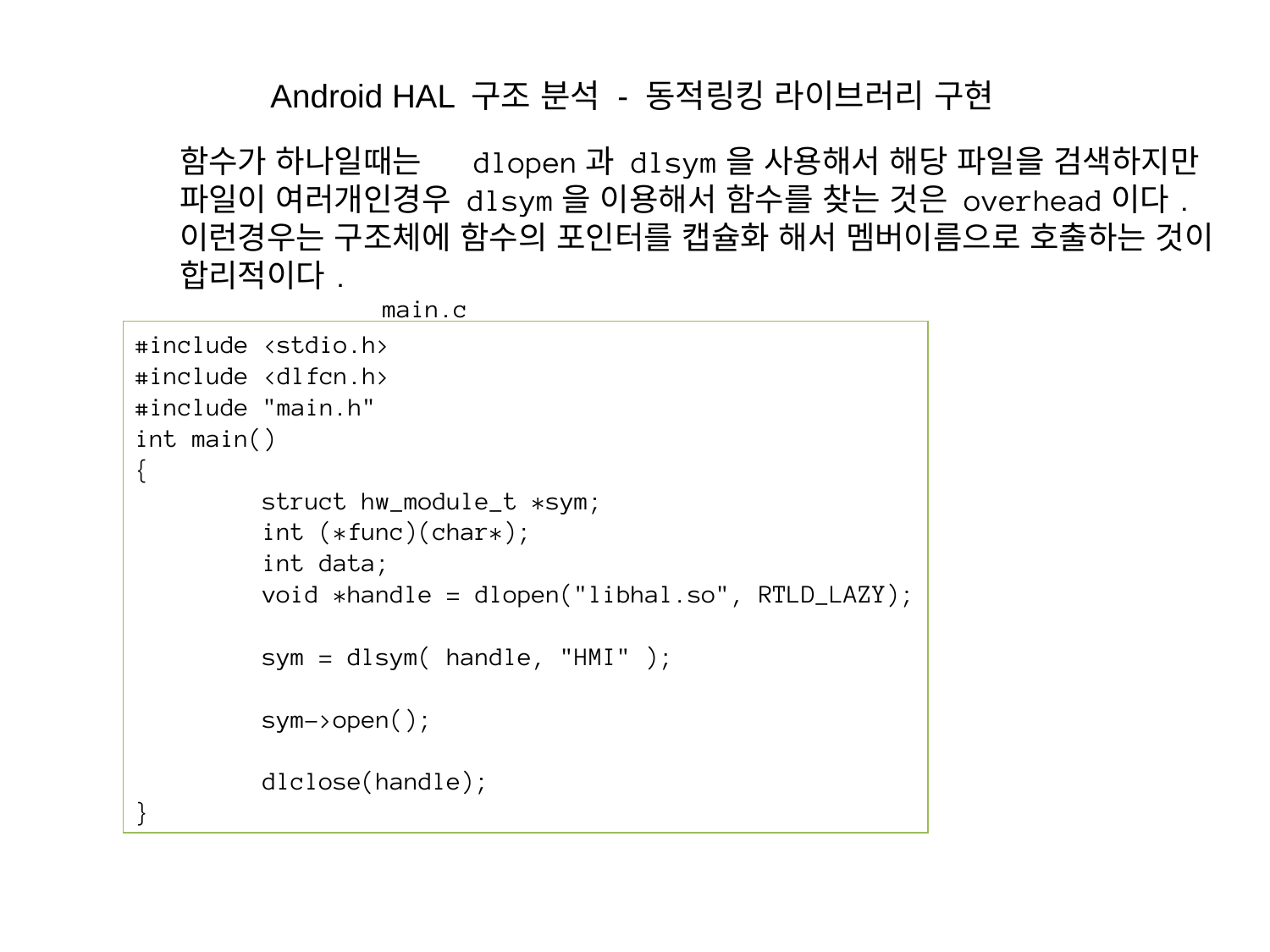

# Android HAL 구조 분석 - 동적링킹 라이브러리 구현
함수가 하나일때는     dlopen과 dlsym을 사용해서 해당 파일을 검색하지만
파일이 여러개인경우 dlsym을 이용해서 함수를 찾는 것은 overhead이다.
이런경우는 구조체에 함수의 포인터를 캡슐화 해서 멤버이름으로 호출하는 것이
합리적이다.
main.c
#include <stdio.h>
#include <dlfcn.h>
#include "main.h"
int main()
{
	struct hw_module_t *sym;
	int (*func)(char*);
	int data;
	void *handle = dlopen("libhal.so", RTLD_LAZY);

	sym = dlsym( handle, "HMI" );

	sym->open();

	dlclose(handle);
}